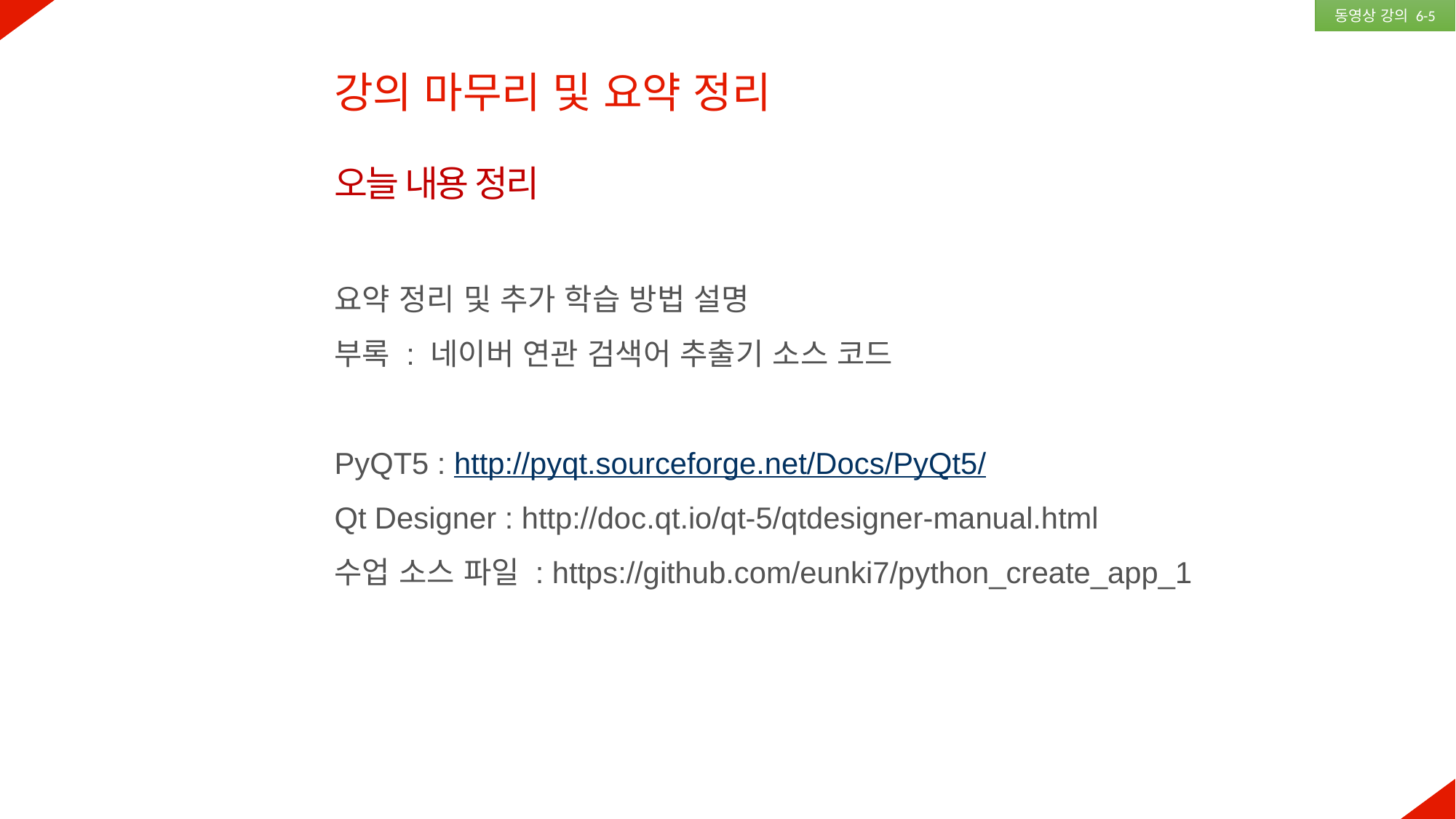

동영상 강의 6-5
강의 마무리 및 요약 정리

오늘 내용 정리

요약 정리 및 추가 학습 방법 설명
부록 : 네이버 연관 검색어 추출기 소스 코드

PyQT5 : http://pyqt.sourceforge.net/Docs/PyQt5/
Qt Designer : http://doc.qt.io/qt-5/qtdesigner-manual.html
수업 소스 파일 : https://github.com/eunki7/python_create_app_1